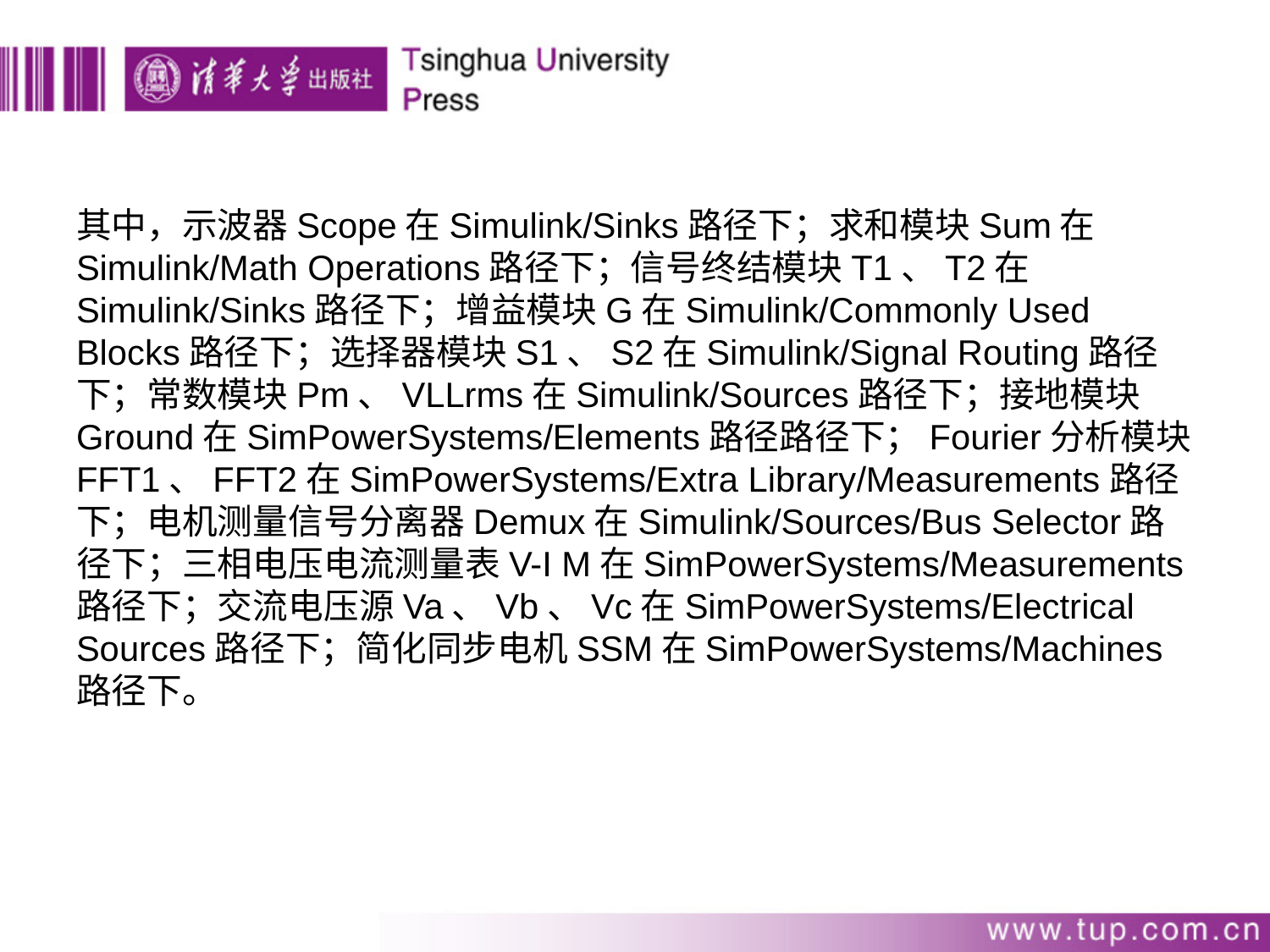

其中，示波器Scope在Simulink/Sinks路径下；求和模块Sum在Simulink/Math Operations路径下；信号终结模块T1、T2在Simulink/Sinks路径下；增益模块G在Simulink/Commonly Used Blocks路径下；选择器模块S1、S2在Simulink/Signal Routing路径下；常数模块Pm、VLLrms在Simulink/Sources路径下；接地模块Ground在SimPowerSystems/Elements路径路径下；Fourier分析模块FFT1、FFT2在SimPowerSystems/Extra Library/Measurements路径下；电机测量信号分离器Demux在Simulink/Sources/Bus Selector路径下；三相电压电流测量表V-I M在SimPowerSystems/Measurements路径下；交流电压源Va、Vb、Vc在SimPowerSystems/Electrical Sources路径下；简化同步电机SSM在SimPowerSystems/Machines路径下。